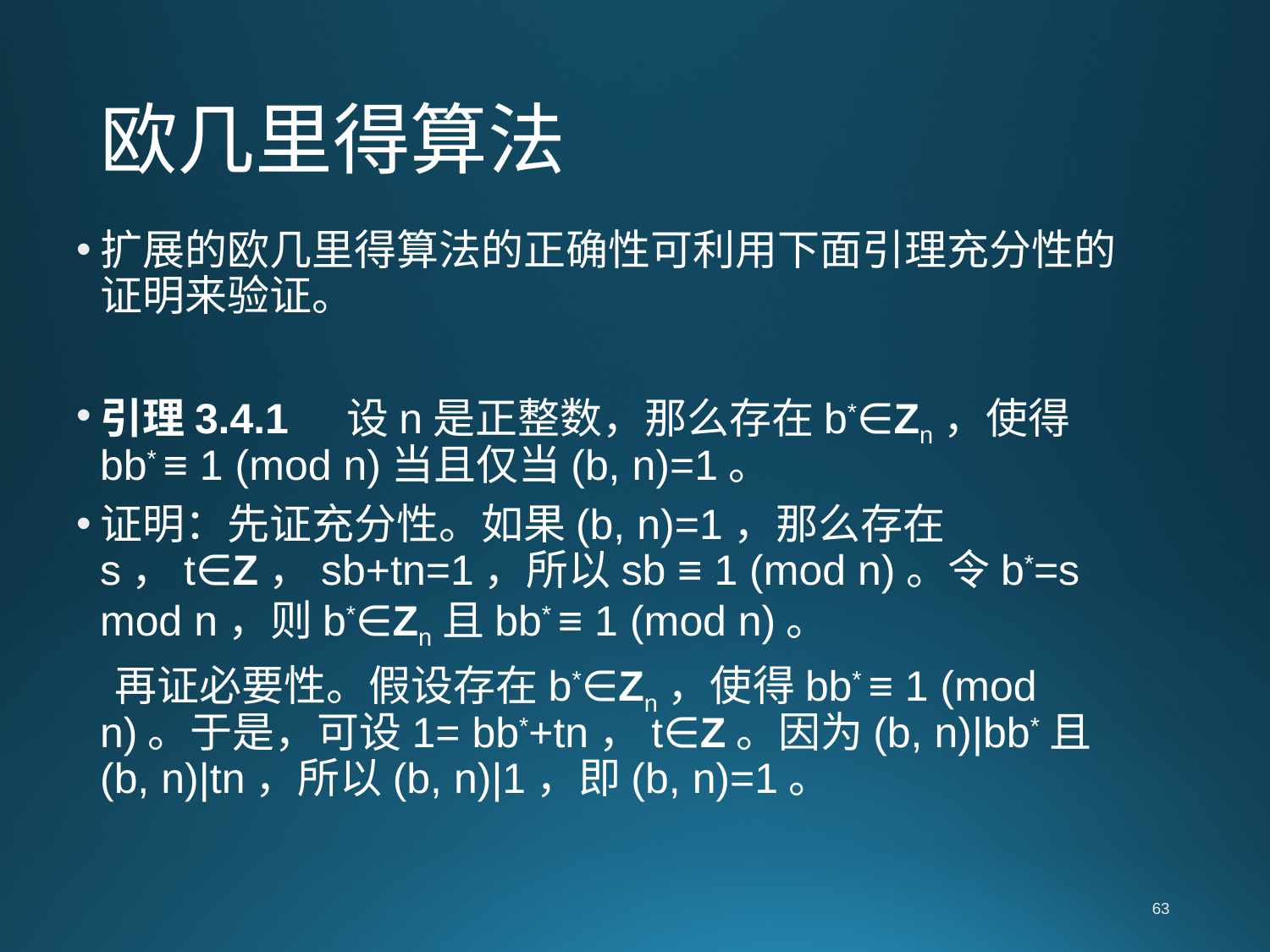

# 欧几里得算法
扩展的欧几里得算法的正确性可利用下面引理充分性的证明来验证。

引理3.4.1    设n是正整数，那么存在b*∈Zn，使得bb* ≡ 1 (mod n)当且仅当(b, n)=1。
证明：先证充分性。如果(b, n)=1，那么存在s，t∈Z，sb+tn=1，所以sb ≡ 1 (mod n)。令b*=s mod n，则b*∈Zn且bb* ≡ 1 (mod n)。
   再证必要性。假设存在b*∈Zn，使得bb* ≡ 1 (mod n)。于是，可设1= bb*+tn，t∈Z。因为(b, n)|bb*且(b, n)|tn，所以(b, n)|1，即(b, n)=1。
63